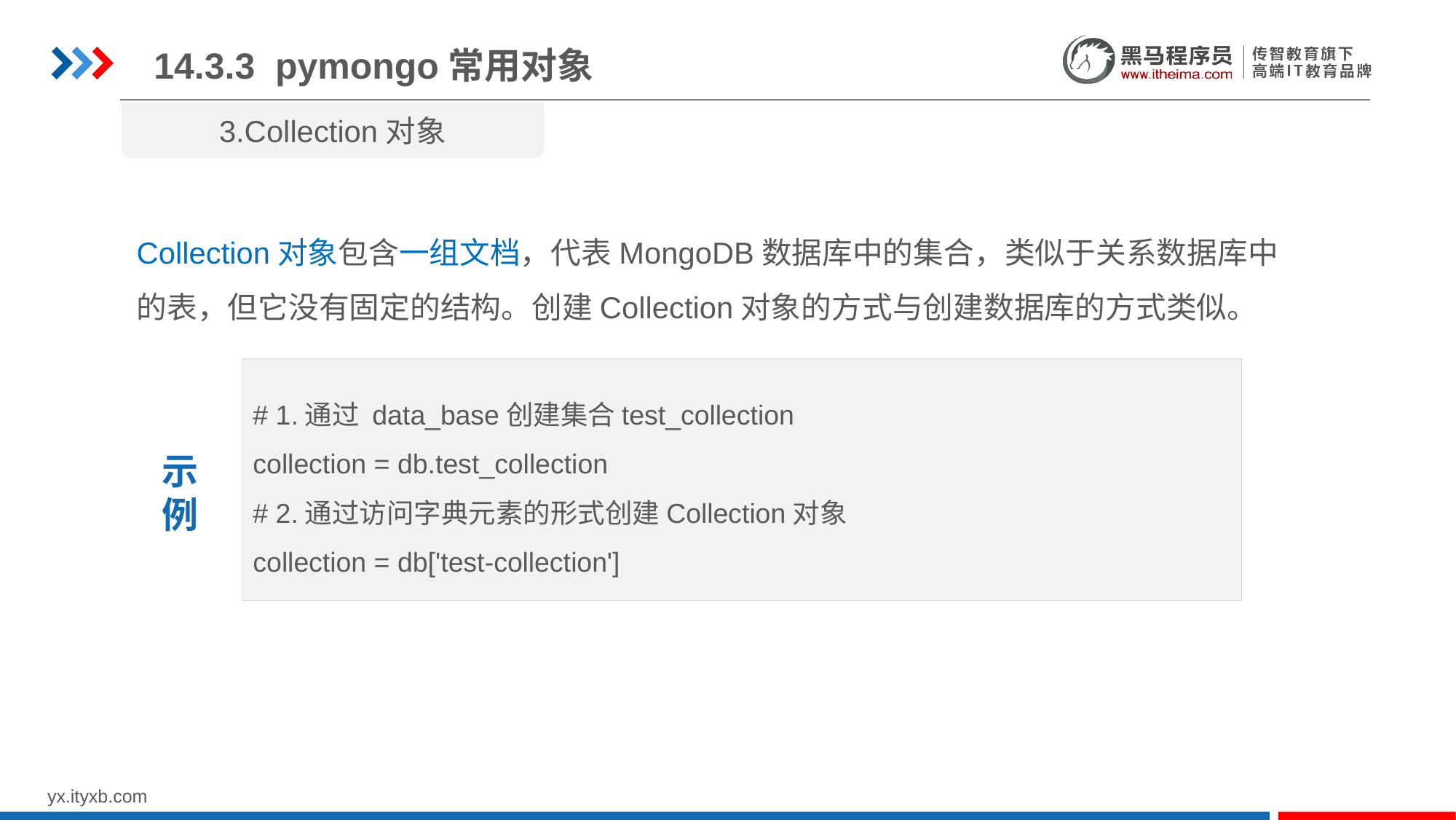

14.3.3  pymongo常用对象

3.Collection对象
Collection对象包含一组文档，代表MongoDB数据库中的集合，类似于关系数据库中的表，但它没有固定的结构。创建Collection对象的方式与创建数据库的方式类似。
# 1.通过 data_base创建集合test_collection
collection = db.test_collection
# 2.通过访问字典元素的形式创建Collection对象
collection = db['test-collection']
示
例